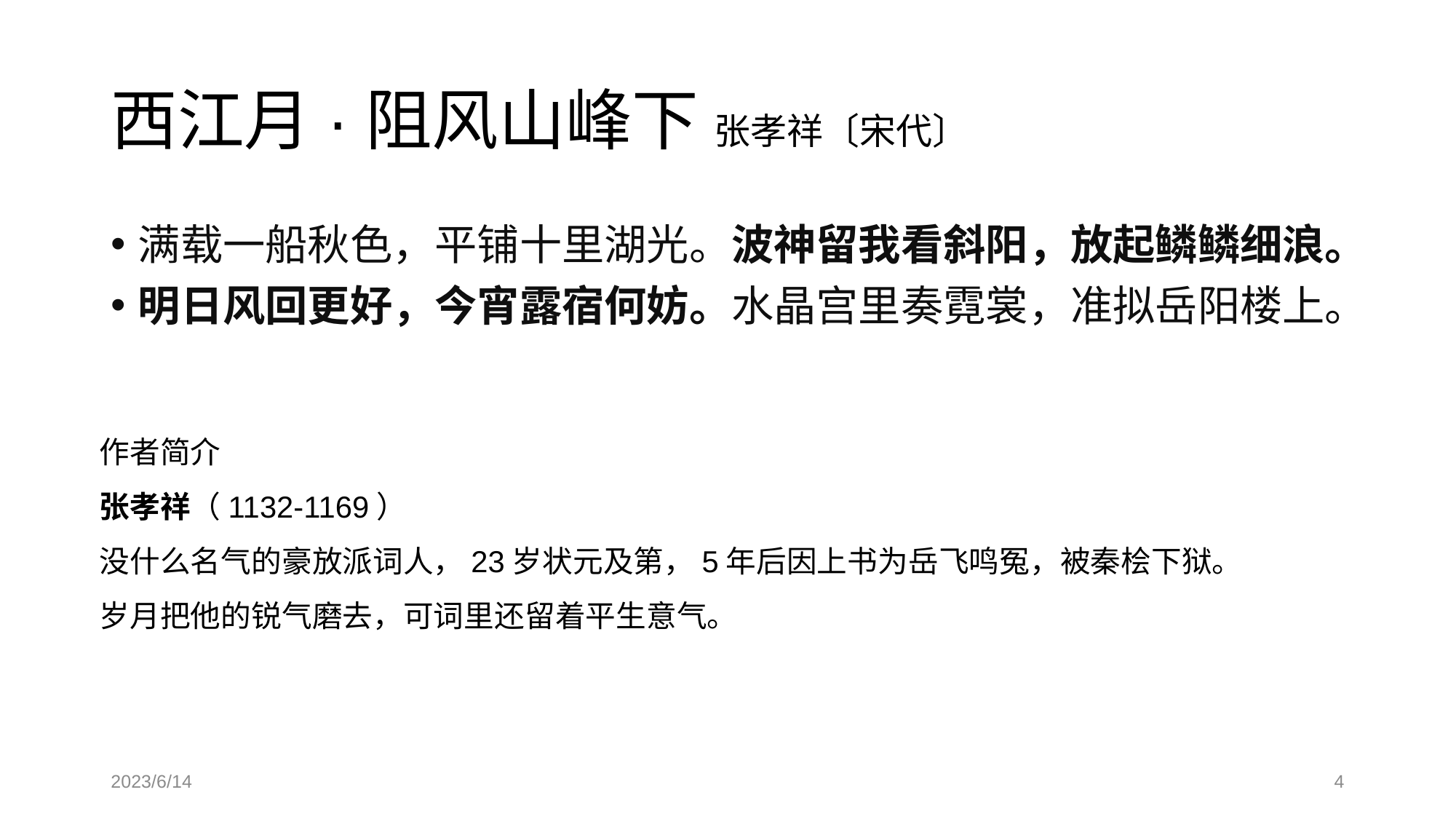

# 西江月·阻风山峰下 张孝祥〔宋代〕
满载一船秋色，平铺十里湖光。波神留我看斜阳，放起鳞鳞细浪。
明日风回更好，今宵露宿何妨。水晶宫里奏霓裳，准拟岳阳楼上。
作者简介
张孝祥（1132-1169）
没什么名气的豪放派词人，23岁状元及第，5年后因上书为岳飞鸣冤，被秦桧下狱。
岁月把他的锐气磨去，可词里还留着平生意气。
2023/6/14
4